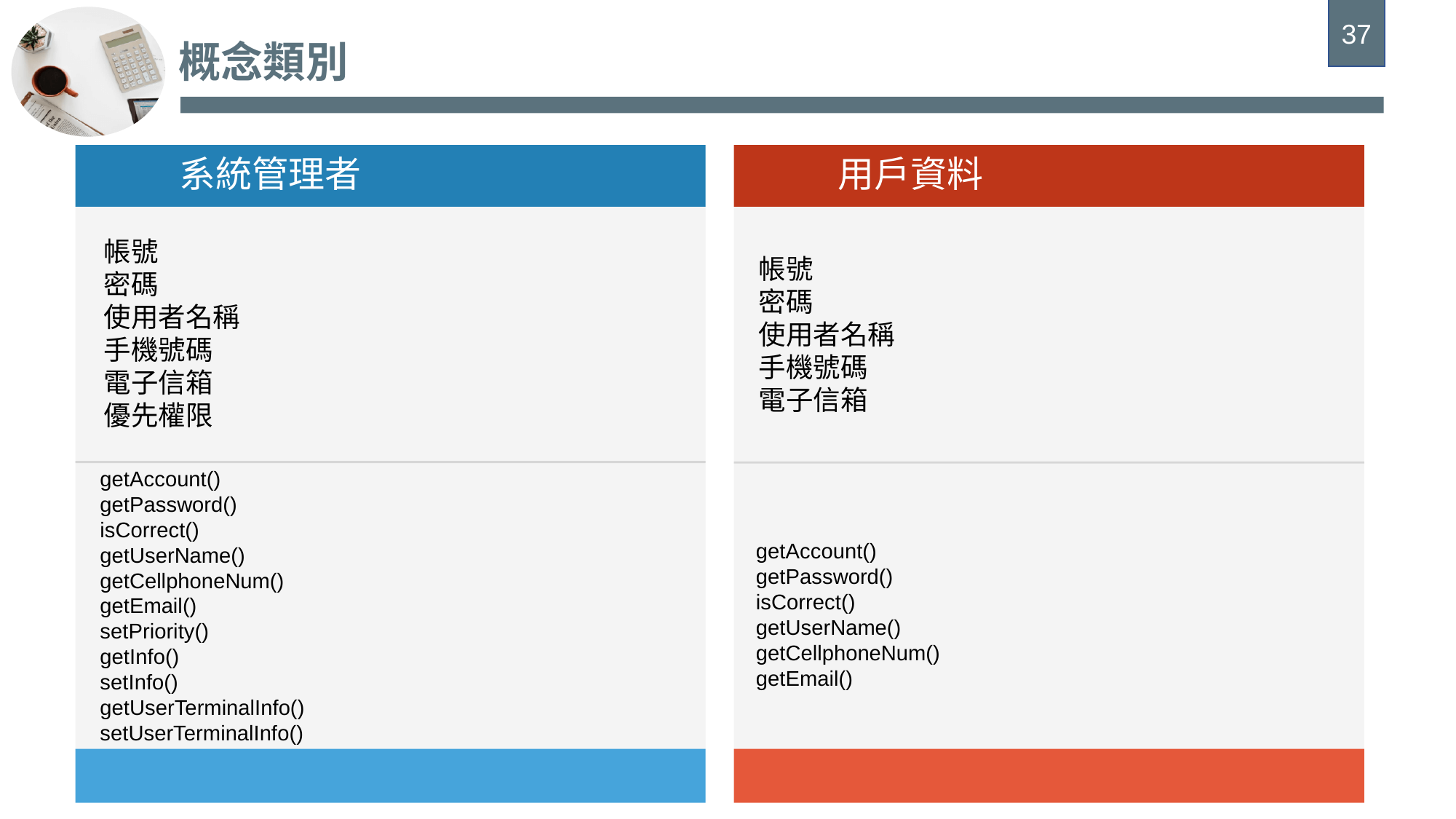

37

概念類別

系統管理者
帳號
密碼
使用者名稱
手機號碼
電子信箱
優先權限

getAccount()
getPassword()
isCorrect()
getUserName()
getCellphoneNum()
getEmail()
setPriority()
getInfo()
setInfo()
getUserTerminalInfo()
setUserTerminalInfo()

用戶資料

帳號
密碼
使用者名稱
手機號碼
電子信箱

getAccount()
getPassword()
isCorrect()
getUserName()
getCellphoneNum()
getEmail()